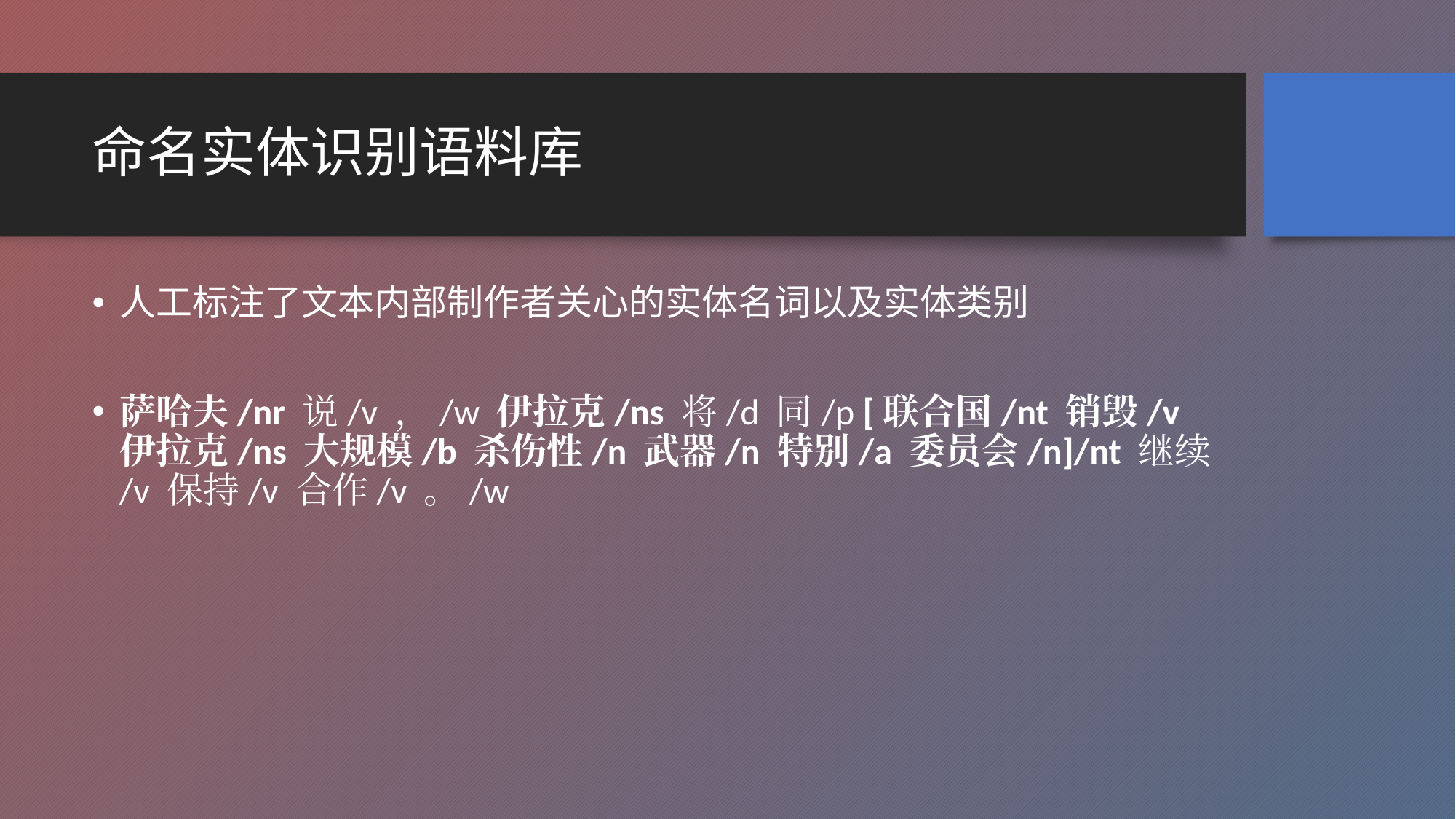

# 命名实体识别语料库
人工标注了文本内部制作者关心的实体名词以及实体类别

萨哈夫/nr 说/v ，/w 伊拉克/ns 将/d 同/p [联合国/nt 销毁/v 伊拉克/ns 大规模/b 杀伤性/n 武器/n 特别/a 委员会/n]/nt 继续/v 保持/v 合作/v 。/w